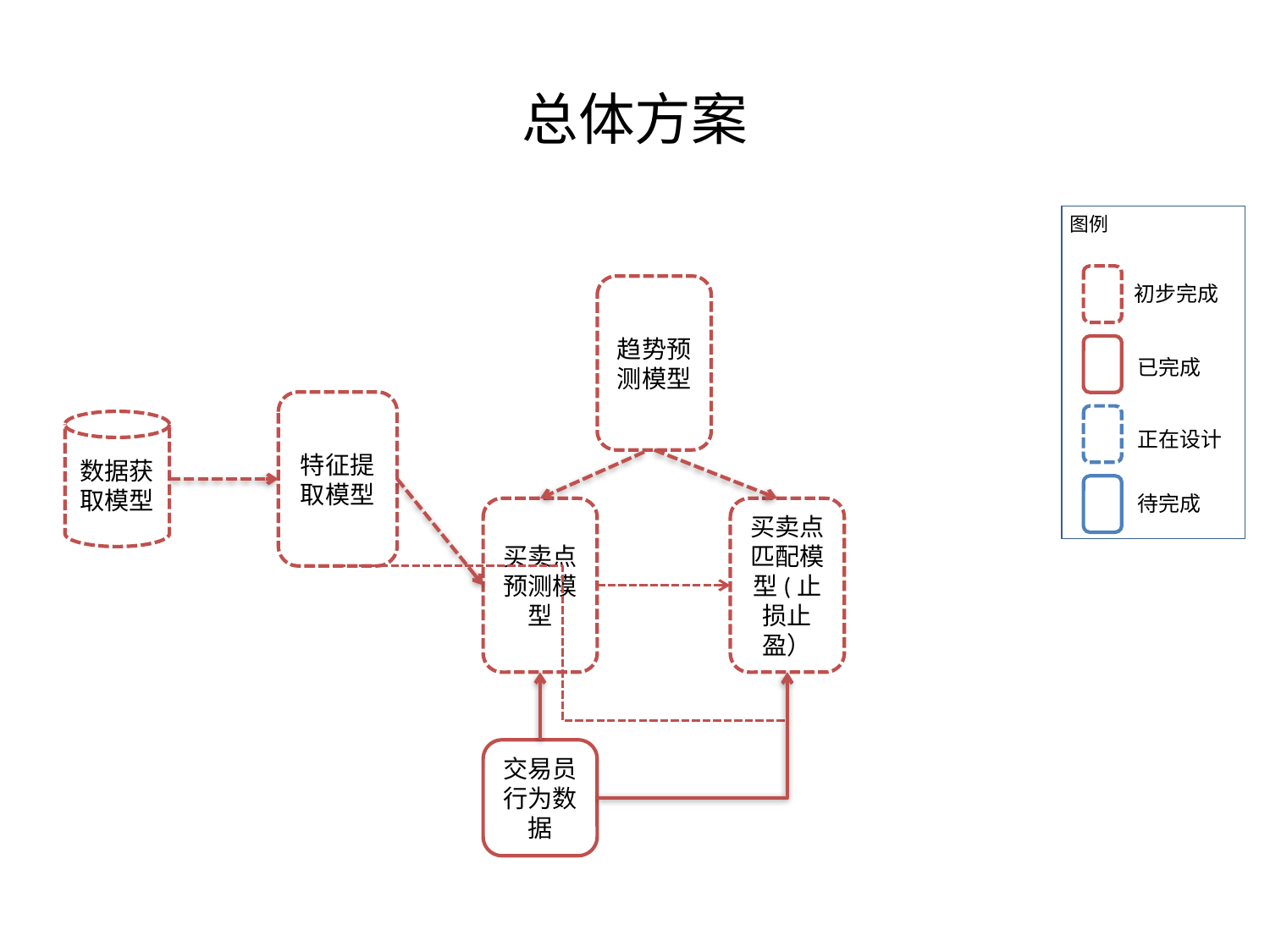

# 总体方案
图例

初步完成
已完成
正在设计
待完成

趋势预测模型
特征提取模型
数据获取模型
买卖点预测模型
买卖点匹配模型(止损止盈）
交易员行为数据